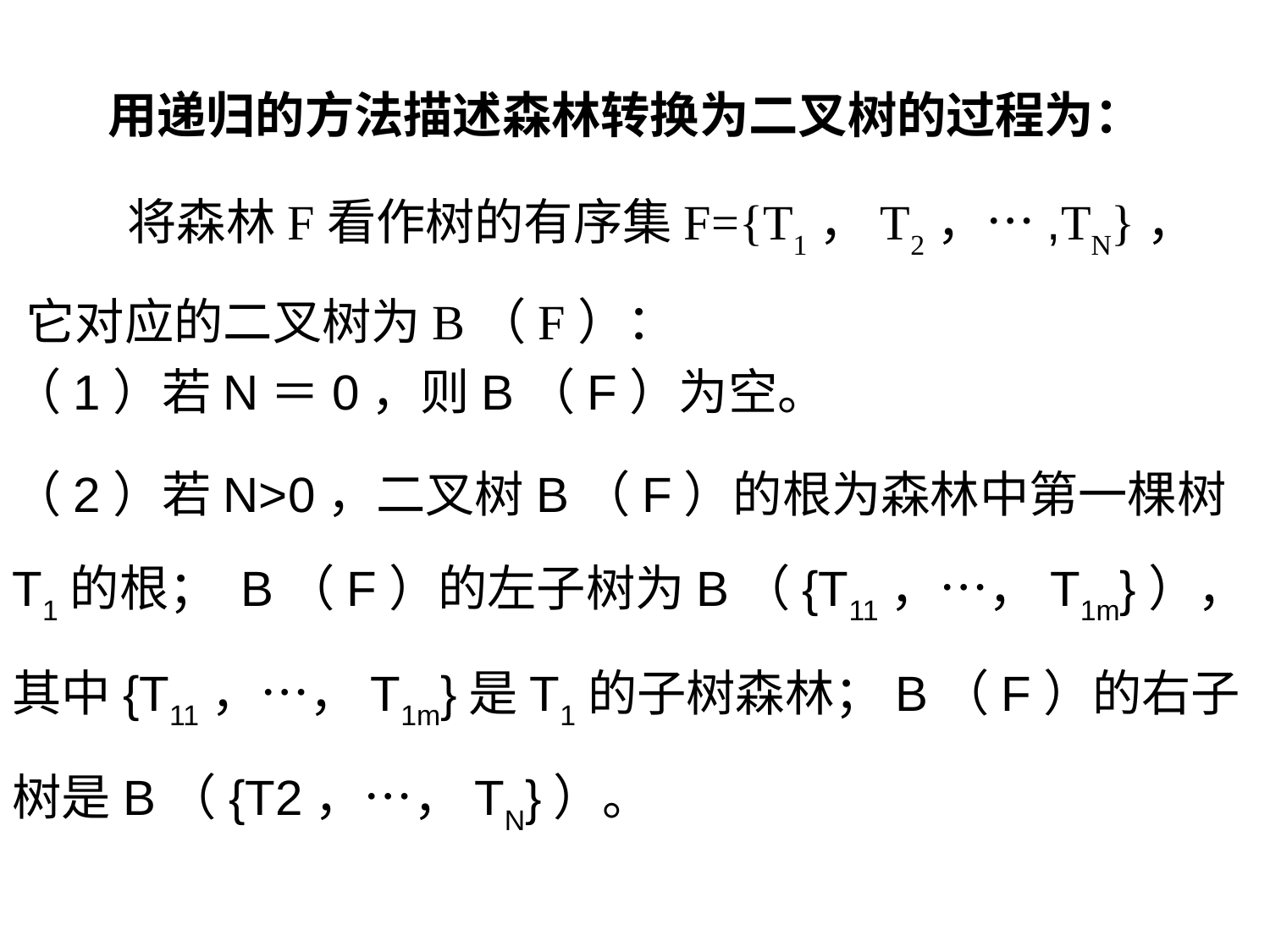

用递归的方法描述森林转换为二叉树的过程为：
        将森林F看作树的有序集F={T1，T2，…,TN}，它对应的二叉树为B（F）：
（1）若N＝0，则B（F）为空。
（2）若N>0，二叉树B（F）的根为森林中第一棵树T1的根； B（F）的左子树为B（{T11，…，T1m}），其中{T11，…，T1m}是T1的子树森林；B（F）的右子树是B（{T2，…，TN}）。